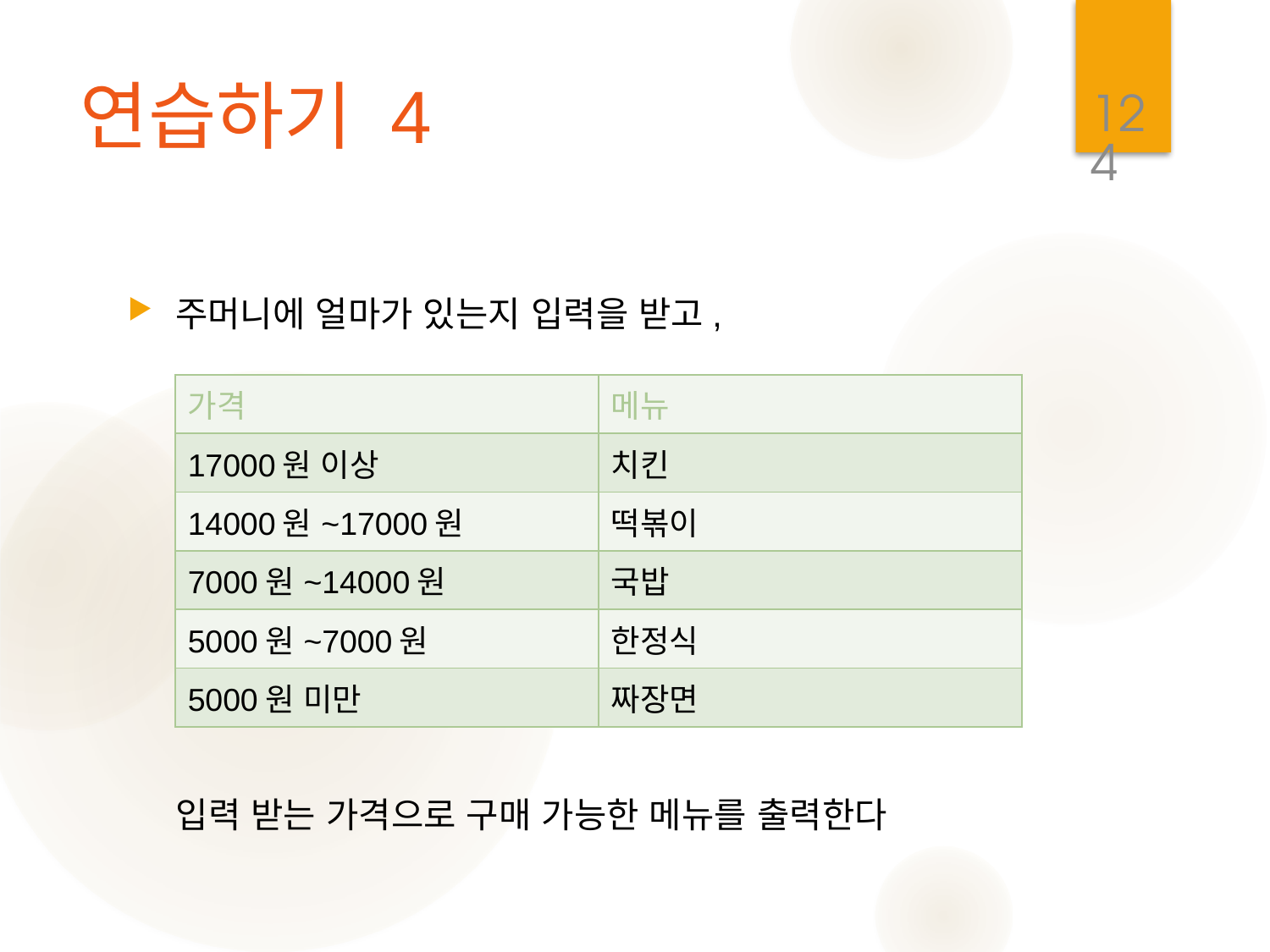

124
# 연습하기 4
주머니에 얼마가 있는지 입력을 받고,

    입력 받는 가격으로 구매 가능한 메뉴를 출력한다
| 가격 | 메뉴 |
| --- | --- |
| 17000원 이상 | 치킨 |
| 14000원~17000원 | 떡볶이 |
| 7000원~14000원 | 국밥 |
| 5000원~7000원 | 한정식 |
| 5000원 미만 | 짜장면 |